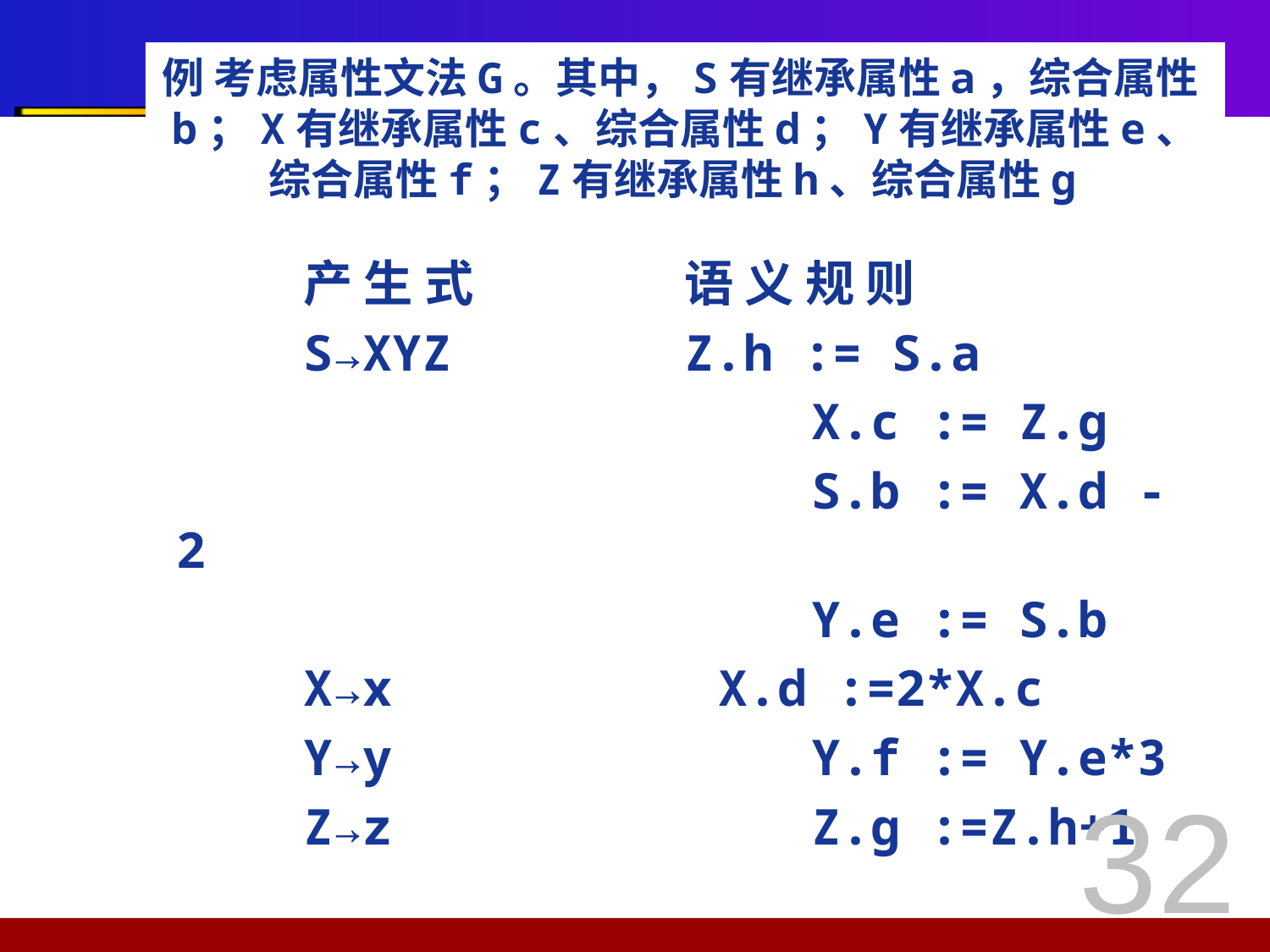

# 例 考虑属性文法G。其中，S有继承属性a，综合属性b；X有继承属性c、综合属性d；Y有继承属性e、综合属性f；Z有继承属性h、综合属性g
		产 生 式		语 义 规 则
		S→XYZ 		Z.h := S.a
               		X.c := Z.g
               		S.b := X.d -2
               		Y.e := S.b
		X→x           X.d :=2*X.c
		Y→y           	Y.f := Y.e*3
		Z→z           	Z.g :=Z.h+1
32